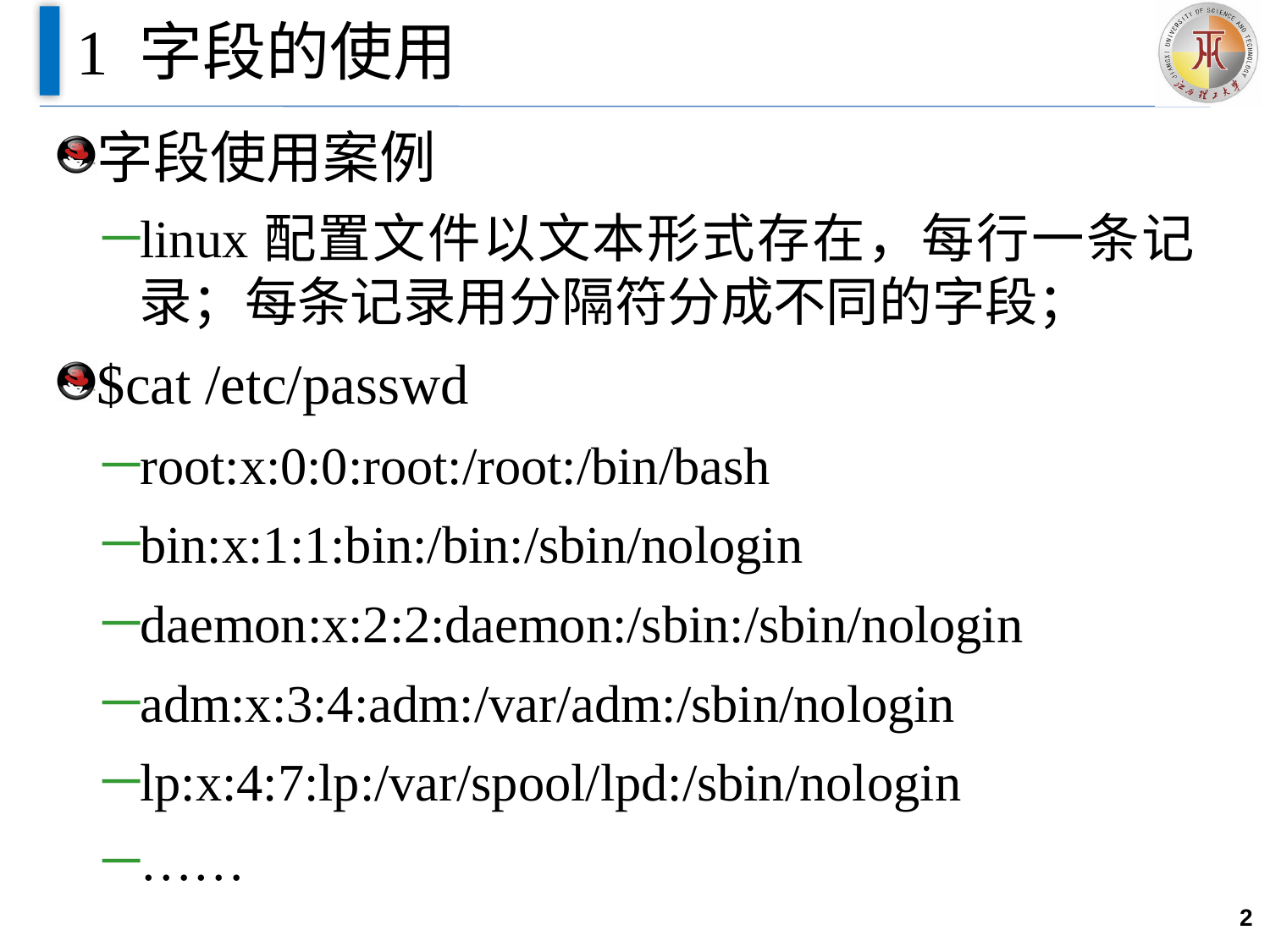

# 1 字段的使用
字段使用案例
linux配置文件以文本形式存在，每行一条记录；每条记录用分隔符分成不同的字段；
$cat /etc/passwd
root:x:0:0:root:/root:/bin/bash
bin:x:1:1:bin:/bin:/sbin/nologin
daemon:x:2:2:daemon:/sbin:/sbin/nologin
adm:x:3:4:adm:/var/adm:/sbin/nologin
lp:x:4:7:lp:/var/spool/lpd:/sbin/nologin
……
2